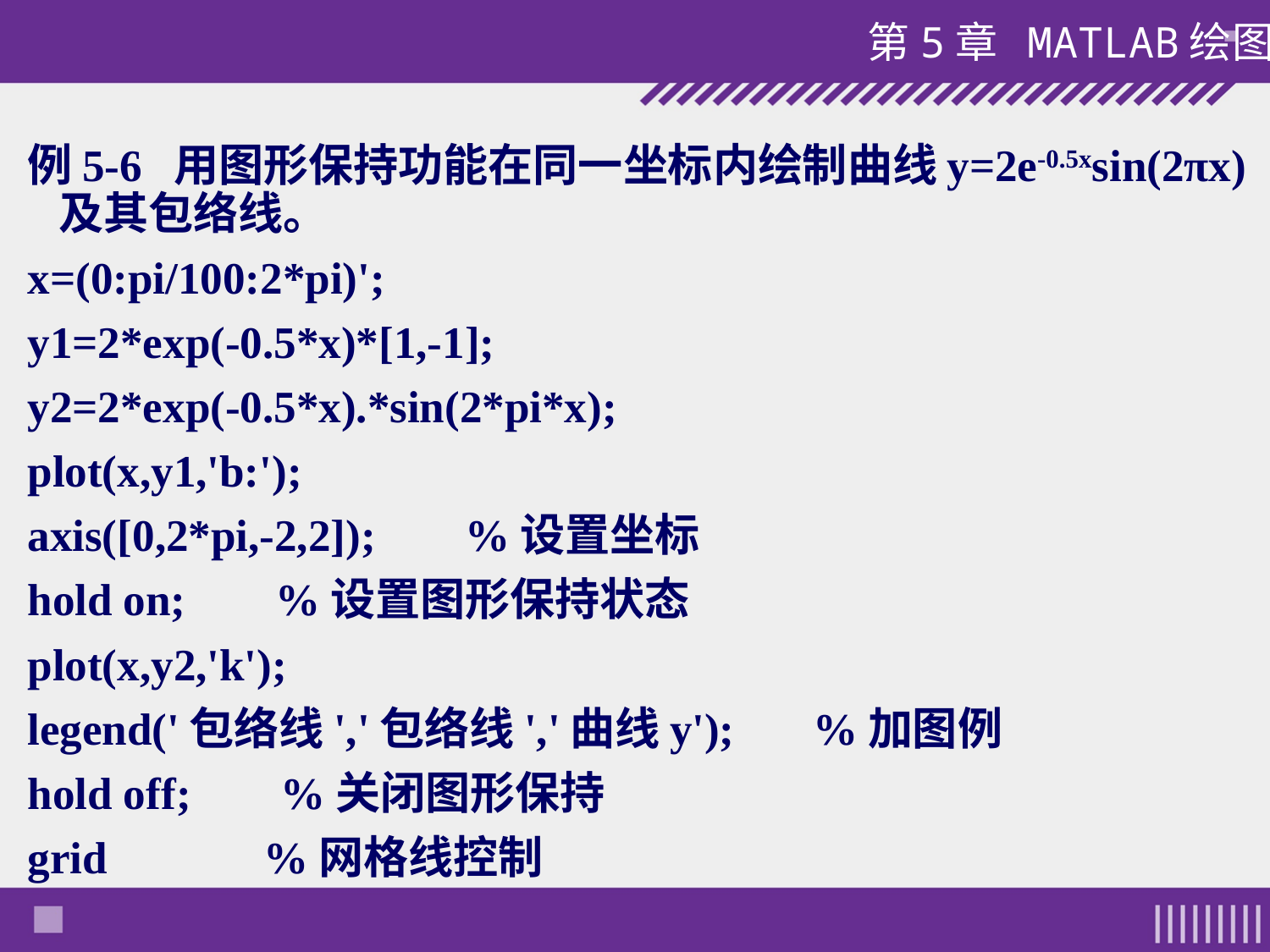

#
例5-6  用图形保持功能在同一坐标内绘制曲线y=2e-0.5xsin(2πx)及其包络线。
x=(0:pi/100:2*pi)';
y1=2*exp(-0.5*x)*[1,-1];
y2=2*exp(-0.5*x).*sin(2*pi*x);
plot(x,y1,'b:');
axis([0,2*pi,-2,2]);        %设置坐标
hold on;        %设置图形保持状态
plot(x,y2,'k');
legend('包络线','包络线','曲线y');       %加图例
hold off;        %关闭图形保持
grid              %网格线控制